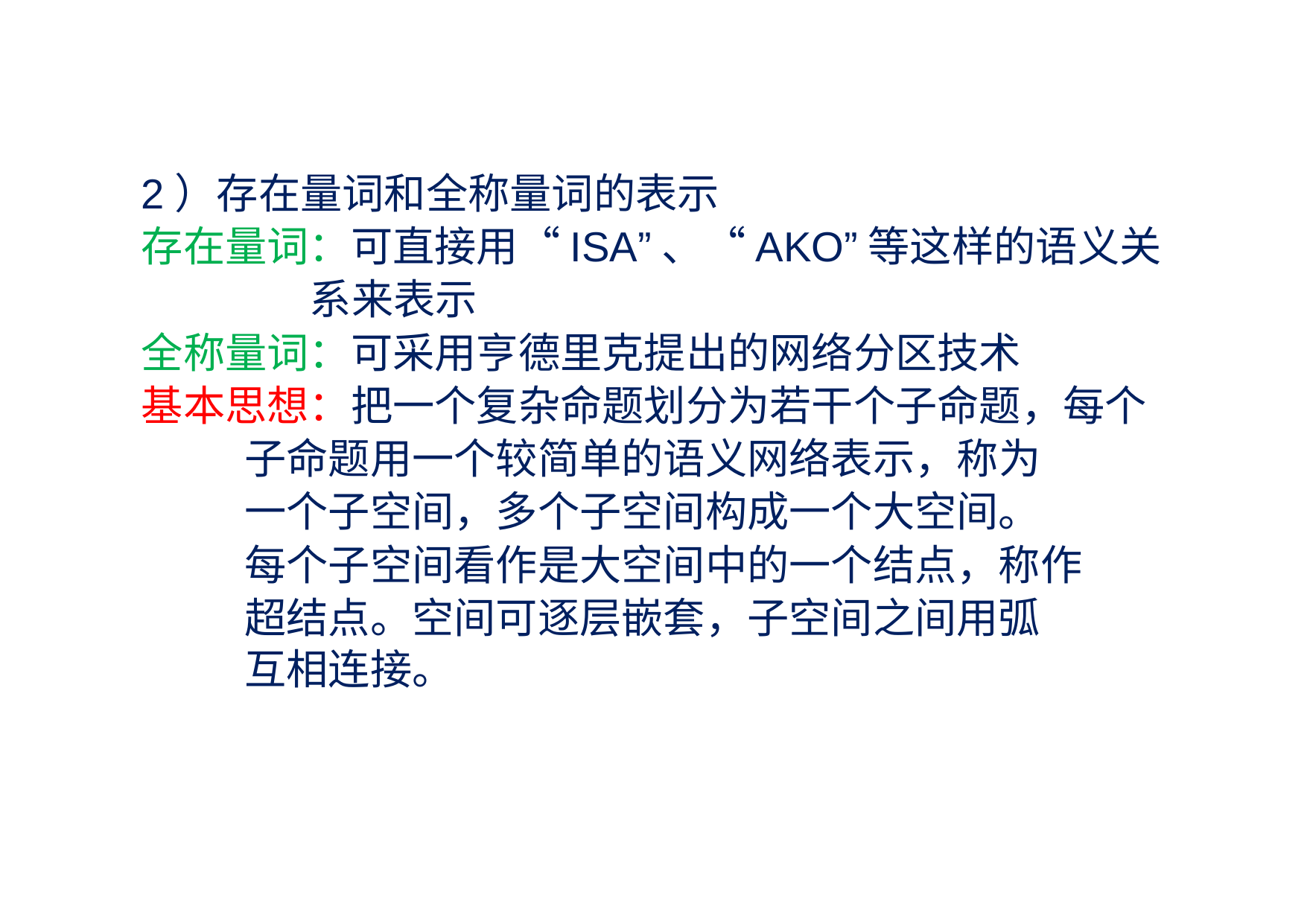

2）存在量词和全称量词的表示
存在量词：可直接用“ISA”、“AKO”等这样的语义关
                 系来表示
全称量词：可采用亨德里克提出的网络分区技术
基本思想：把一个复杂命题划分为若干个子命题，每个
          子命题用一个较简单的语义网络表示，称为
          一个子空间，多个子空间构成一个大空间。
          每个子空间看作是大空间中的一个结点，称作
          超结点。空间可逐层嵌套，子空间之间用弧
          互相连接。
90